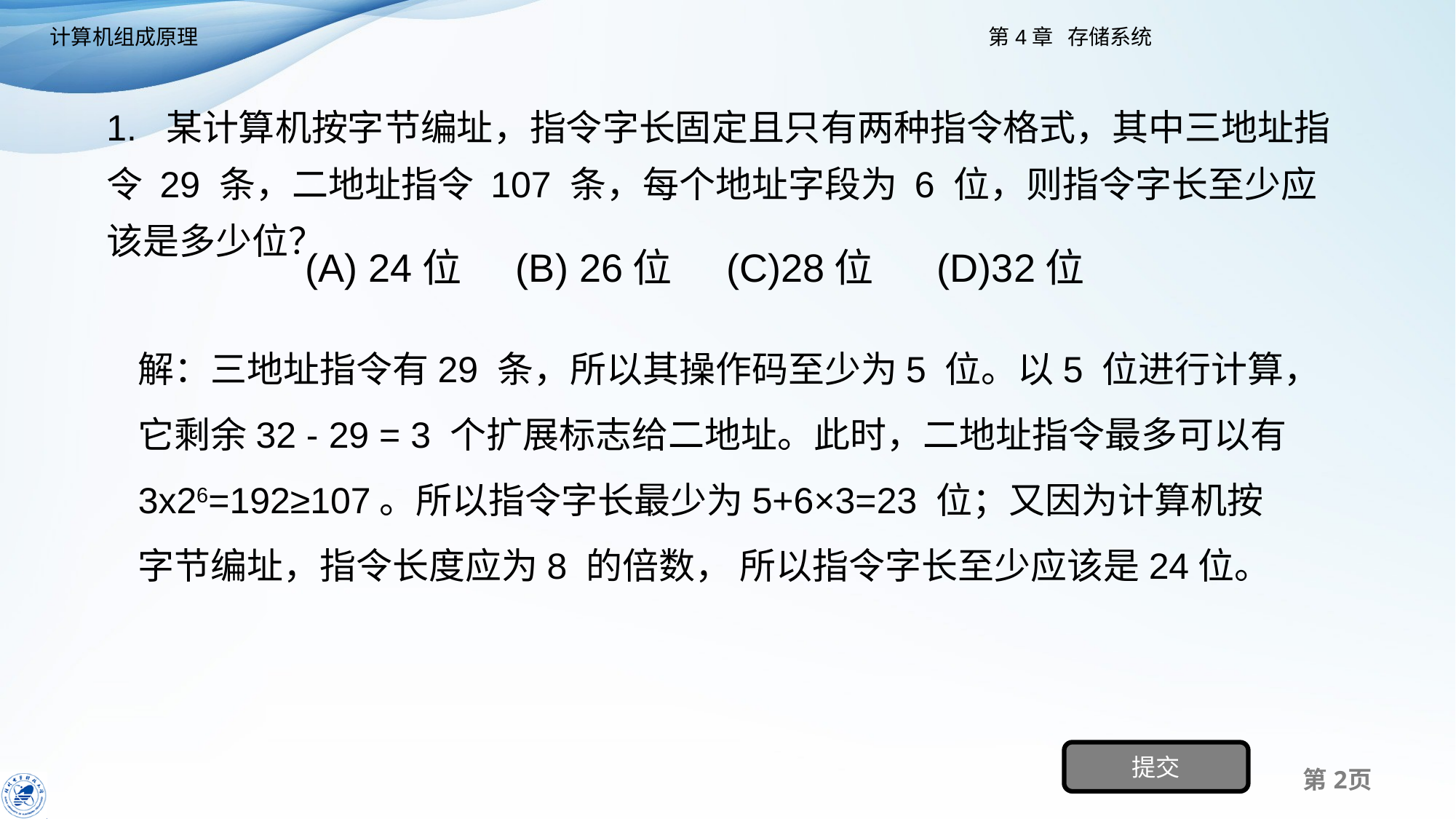

1.  某计算机按字节编址，指令字长固定且只有两种指令格式，其中三地址指令 29 条，二地址指令 107 条，每个地址字段为 6 位，则指令字长至少应该是多少位？
(A) 24位     (B) 26位     (C)28位      (D)32位
解：三地址指令有29 条，所以其操作码至少为5 位。以5 位进行计算，它剩余32 - 29 = 3 个扩展标志给二地址。此时，二地址指令最多可以有3x26=192≥107。所以指令字长最少为5+6×3=23 位；又因为计算机按字节编址，指令长度应为8 的倍数， 所以指令字长至少应该是24位。
提交